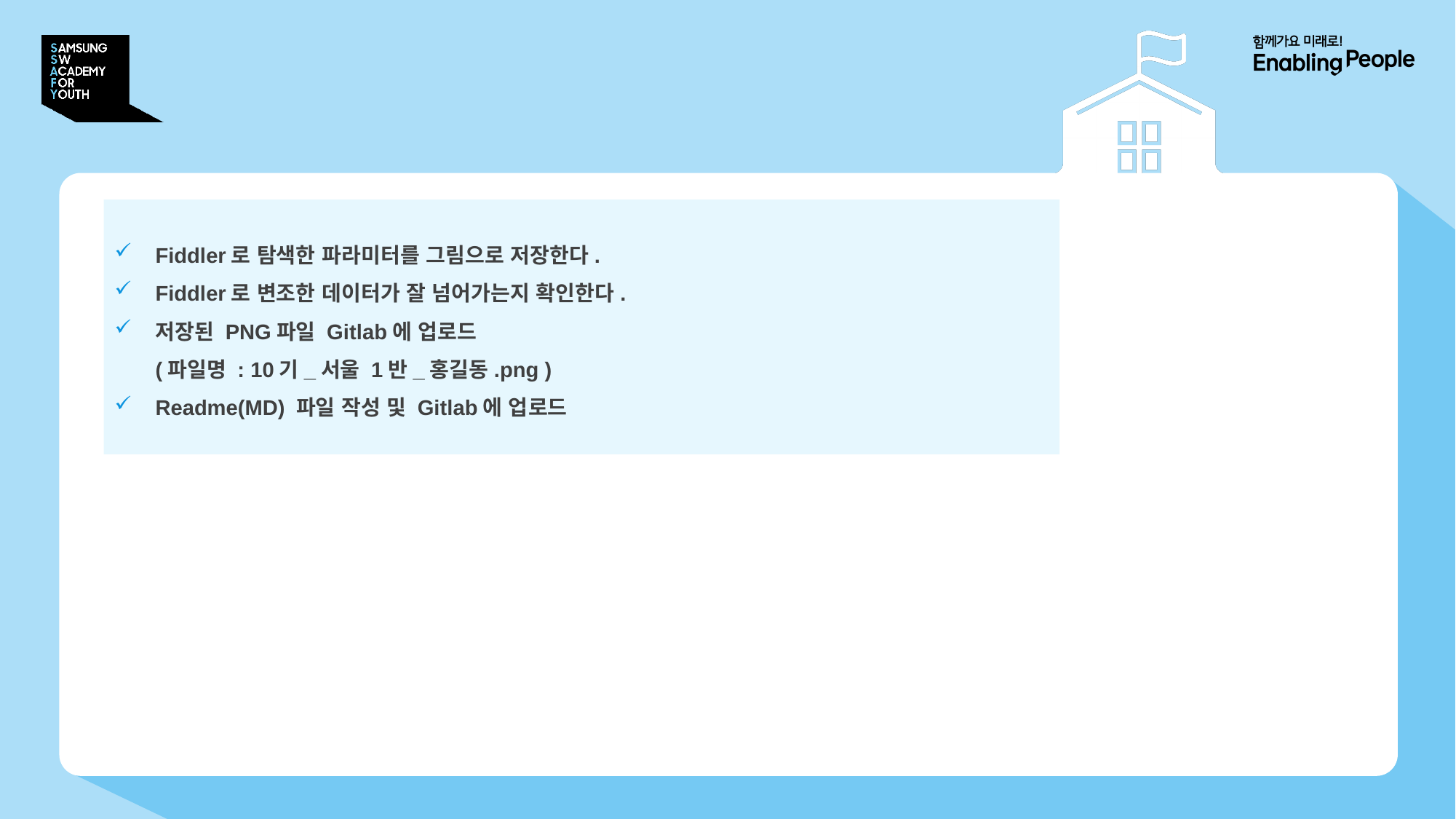

# 4. 제출
Fiddler로 탐색한 파라미터를 그림으로 저장한다.
Fiddler로 변조한 데이터가 잘 넘어가는지 확인한다.
저장된 PNG파일 Gitlab에 업로드
(파일명 : 10기_서울 1반_홍길동.png )
Readme(MD) 파일 작성 및 Gitlab에 업로드